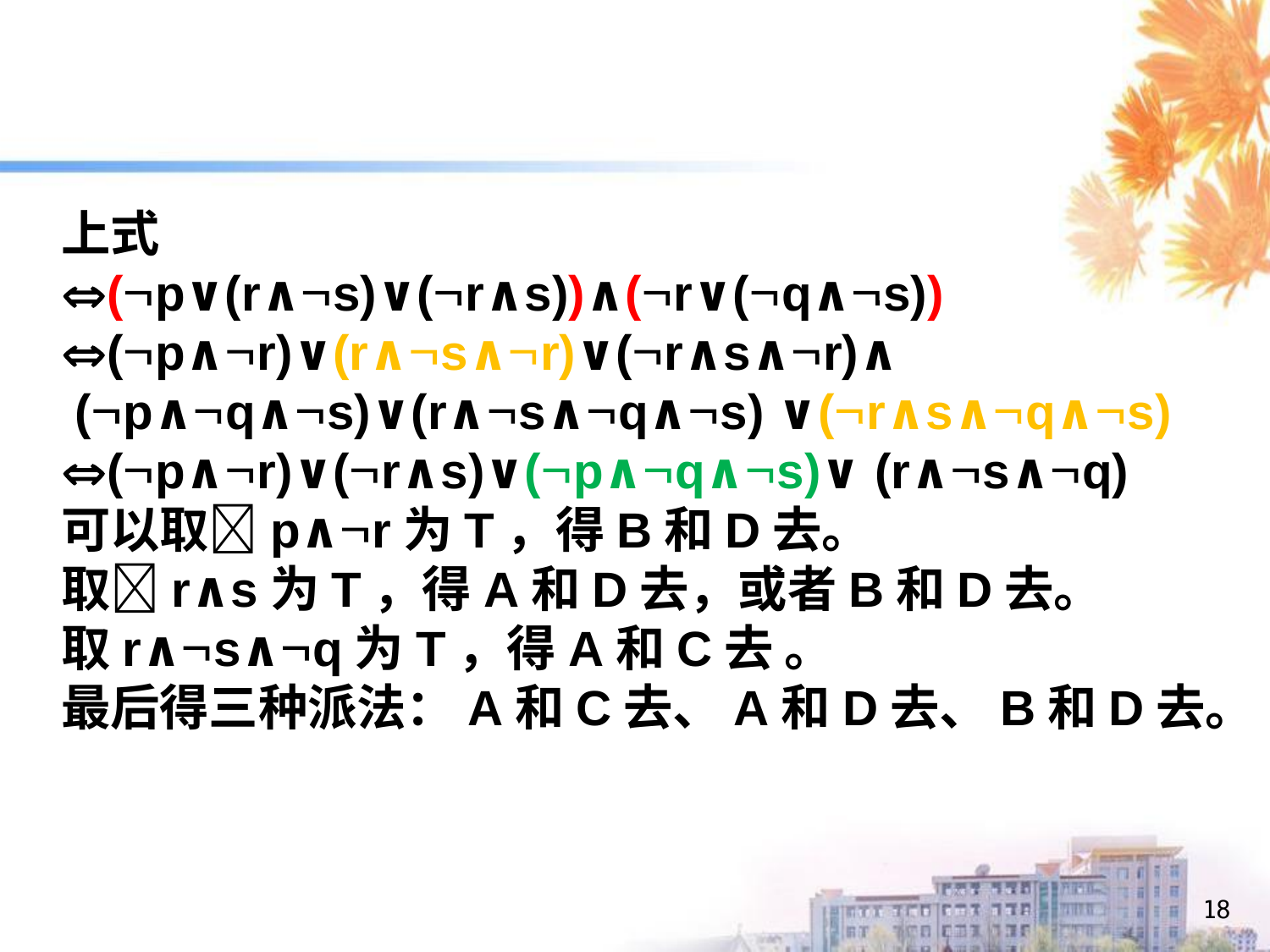

上式
⇔(¬p∨(r∧¬s)∨(¬r∧s))∧(¬r∨(¬q∧¬s))
⇔(¬p∧¬r)∨(r∧¬s∧¬r)∨(¬r∧s∧¬r)∧
 (¬p∧¬q∧¬s)∨(r∧¬s∧¬q∧¬s) ∨(¬r∧s∧¬q∧¬s)
⇔(¬p∧¬r)∨(¬r∧s)∨(¬p∧¬q∧¬s)∨ (r∧¬s∧¬q)
可以取¬p∧¬r为T，得B和D去。
取¬r∧s为T，得A和D去，或者B和D去。
取r∧¬s∧¬q为T，得A和C去 。
最后得三种派法：A和C去、A和D去、B和D去。
18